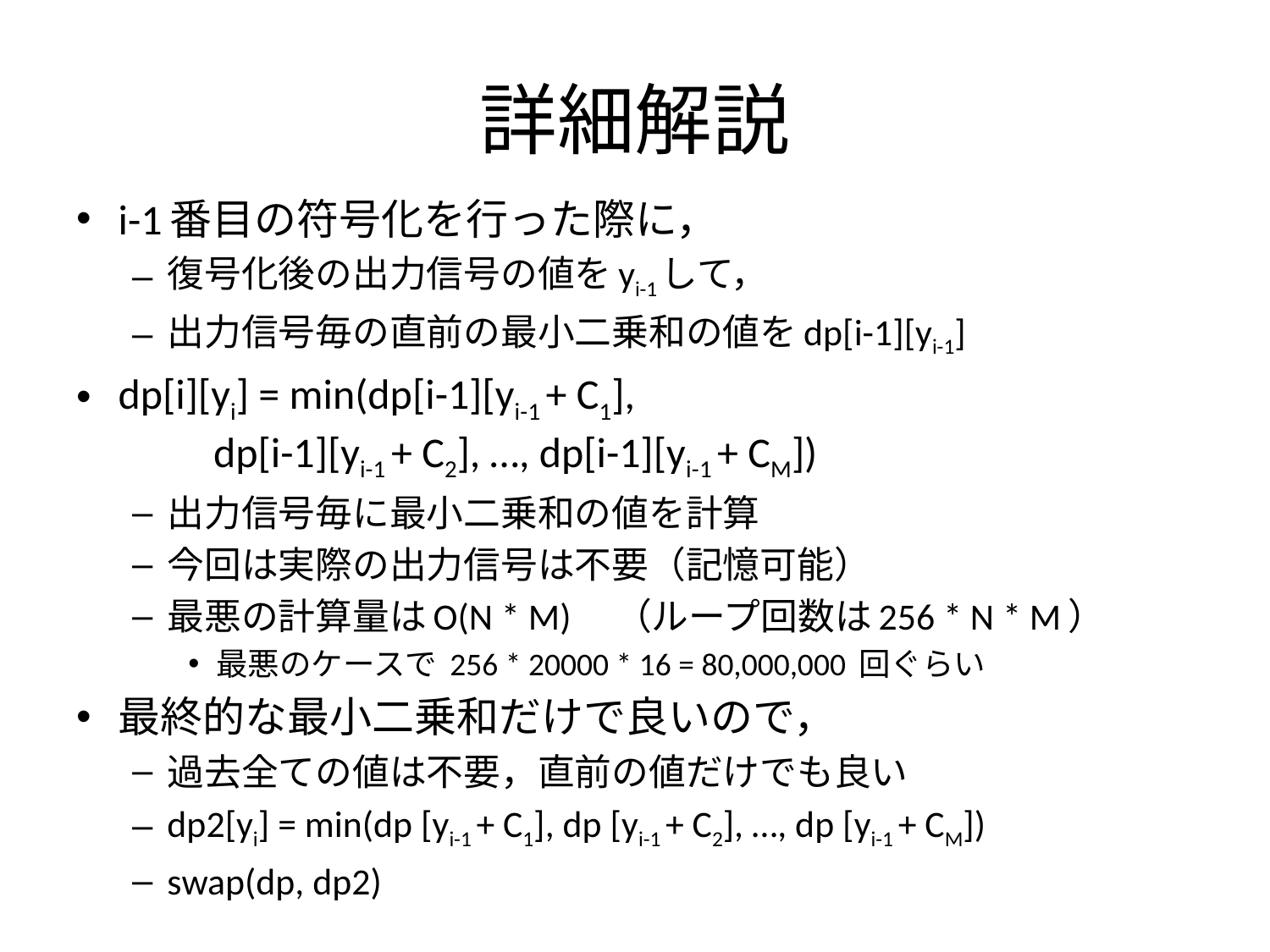

# 詳細解説
i-1番目の符号化を行った際に，
復号化後の出力信号の値をyi-1して，
出力信号毎の直前の最小二乗和の値をdp[i-1][yi-1]
dp[i][yi] = min(dp[i-1][yi-1 + C1],
			dp[i-1][yi-1 + C2], …, dp[i-1][yi-1 + CM])
出力信号毎に最小二乗和の値を計算
今回は実際の出力信号は不要（記憶可能）
最悪の計算量はO(N * M)　（ループ回数は256 * N * M）
最悪のケースで 256 * 20000 * 16 = 80,000,000 回ぐらい
最終的な最小二乗和だけで良いので，
過去全ての値は不要，直前の値だけでも良い
dp2[yi] = min(dp [yi-1 + C1], dp [yi-1 + C2], …, dp [yi-1 + CM])
swap(dp, dp2)